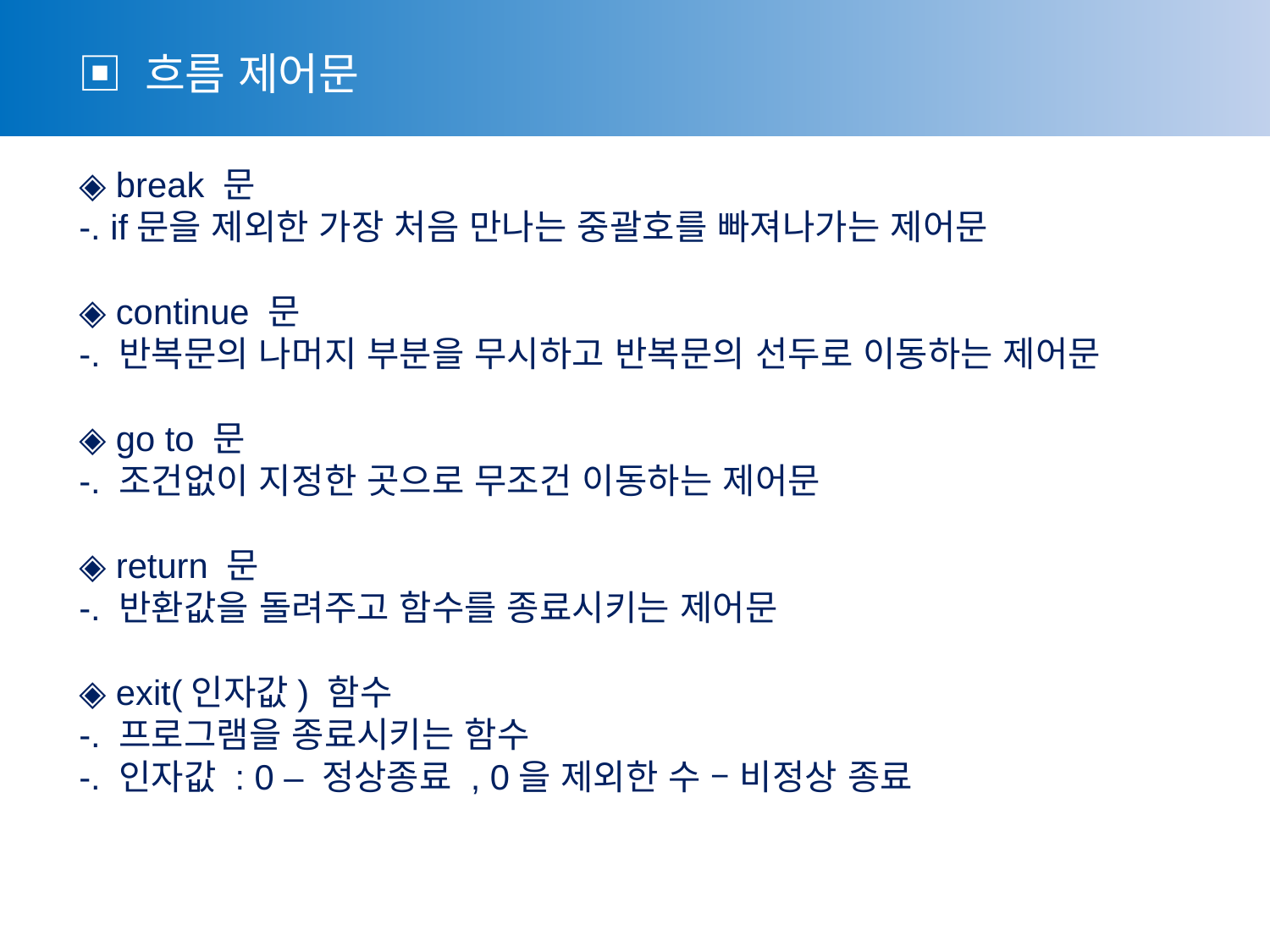

▣ 흐름 제어문
 ◈ break 문
 -. if문을 제외한 가장 처음 만나는 중괄호를 빠져나가는 제어문

 ◈ continue 문
 -. 반복문의 나머지 부분을 무시하고 반복문의 선두로 이동하는 제어문

 ◈ go to 문
 -. 조건없이 지정한 곳으로 무조건 이동하는 제어문

 ◈ return 문
 -. 반환값을 돌려주고 함수를 종료시키는 제어문

 ◈ exit(인자값) 함수
 -. 프로그램을 종료시키는 함수
 -. 인자값 : 0 – 정상종료 , 0을 제외한 수 – 비정상 종료